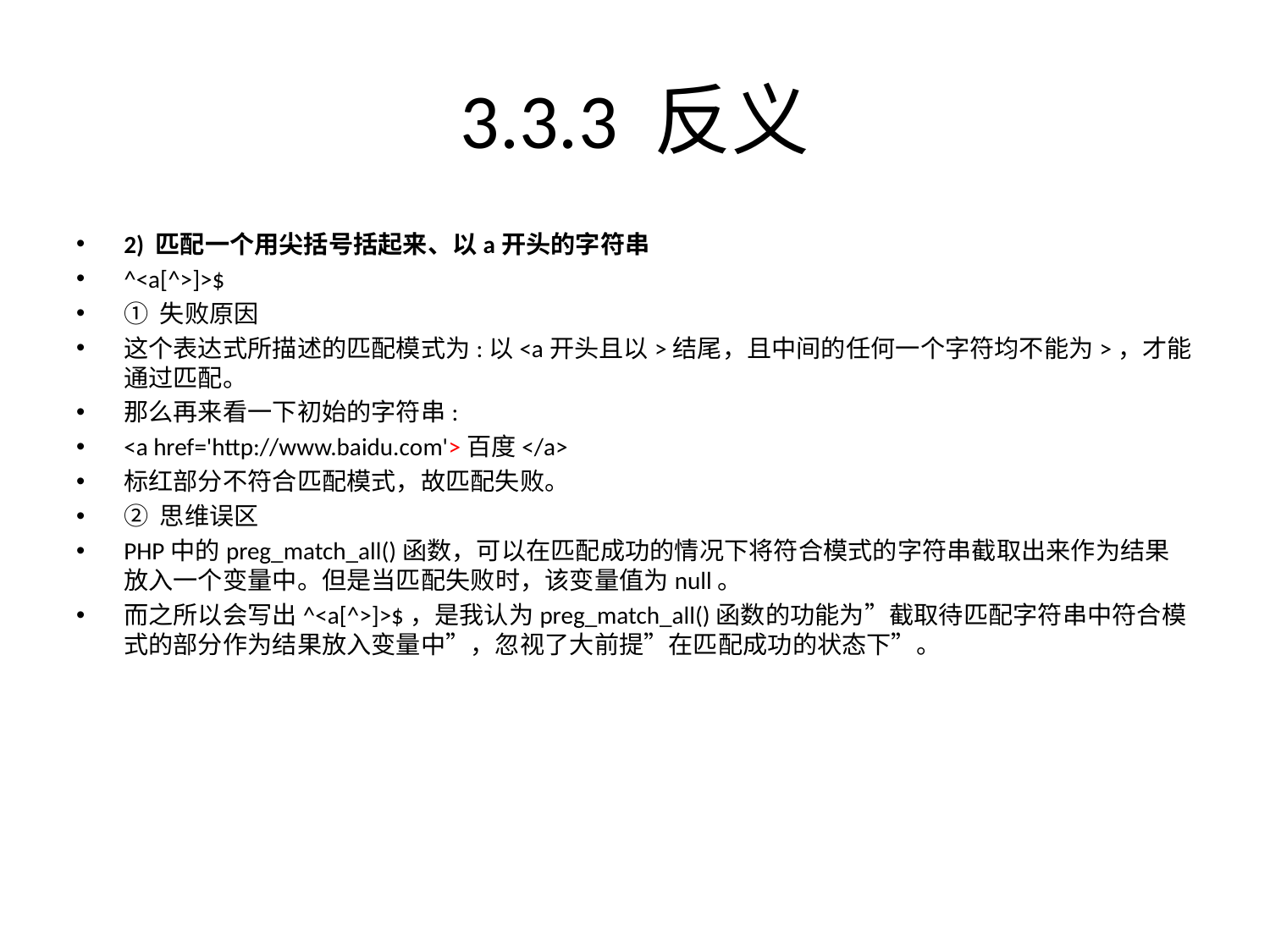

# 3.3.3 反义
2) 匹配一个用尖括号括起来、以a开头的字符串
^<a[^>]>$
① 失败原因
这个表达式所描述的匹配模式为:以<a开头且以>结尾，且中间的任何一个字符均不能为>，才能通过匹配。
那么再来看一下初始的字符串:
<a href='http://www.baidu.com'>百度</a>
标红部分不符合匹配模式，故匹配失败。
② 思维误区
PHP中的preg_match_all()函数，可以在匹配成功的情况下将符合模式的字符串截取出来作为结果放入一个变量中。但是当匹配失败时，该变量值为null。
而之所以会写出^<a[^>]>$，是我认为preg_match_all()函数的功能为”截取待匹配字符串中符合模式的部分作为结果放入变量中”，忽视了大前提”在匹配成功的状态下”。